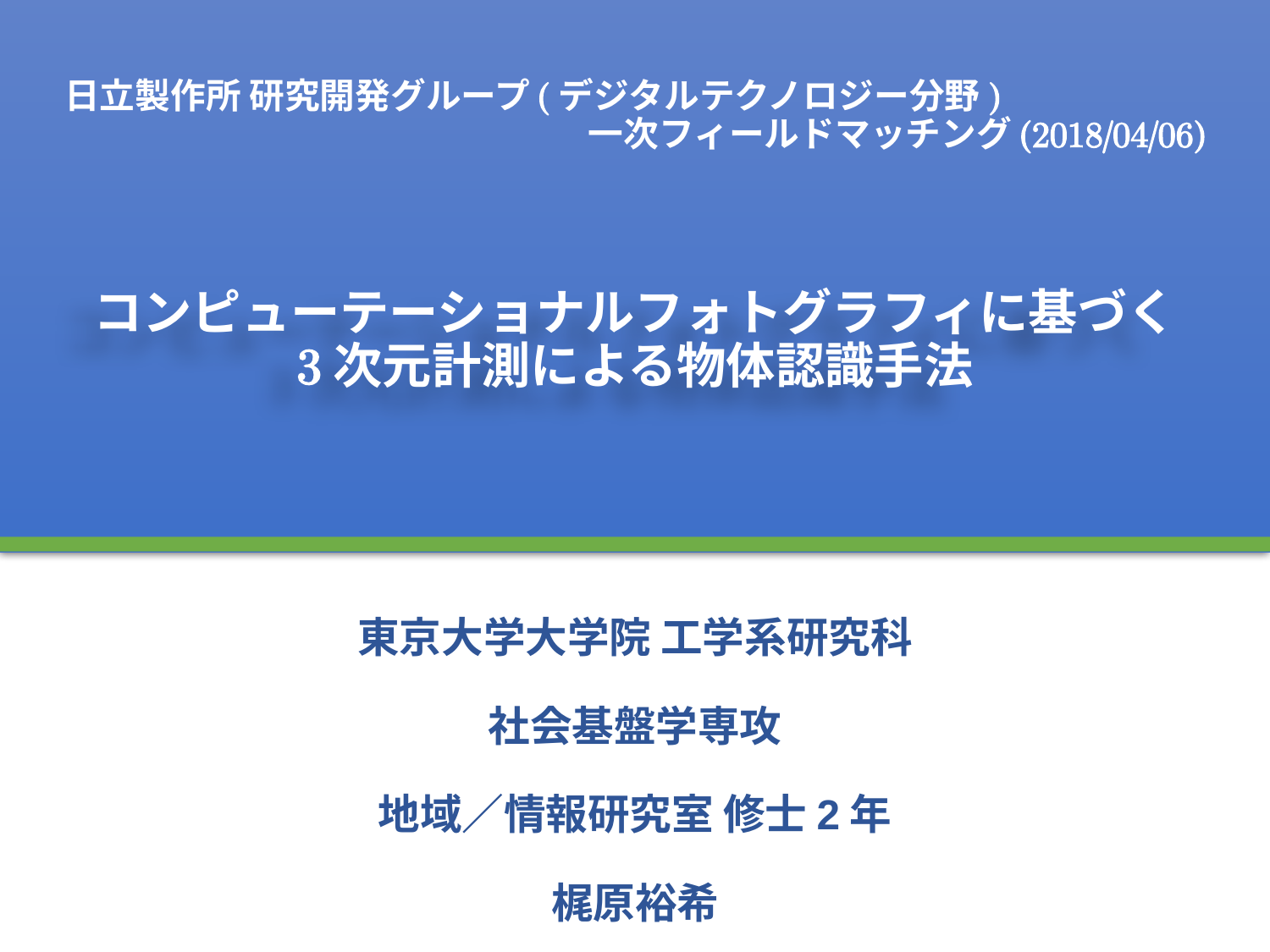

日立製作所 研究開発グループ(デジタルテクノロジー分野)
一次フィールドマッチング(2018/04/06)
# コンピューテーショナルフォトグラフィに基づく 3次元計測による物体認識手法

東京大学大学院 工学系研究科
社会基盤学専攻
地域／情報研究室 修士2年
梶原裕希